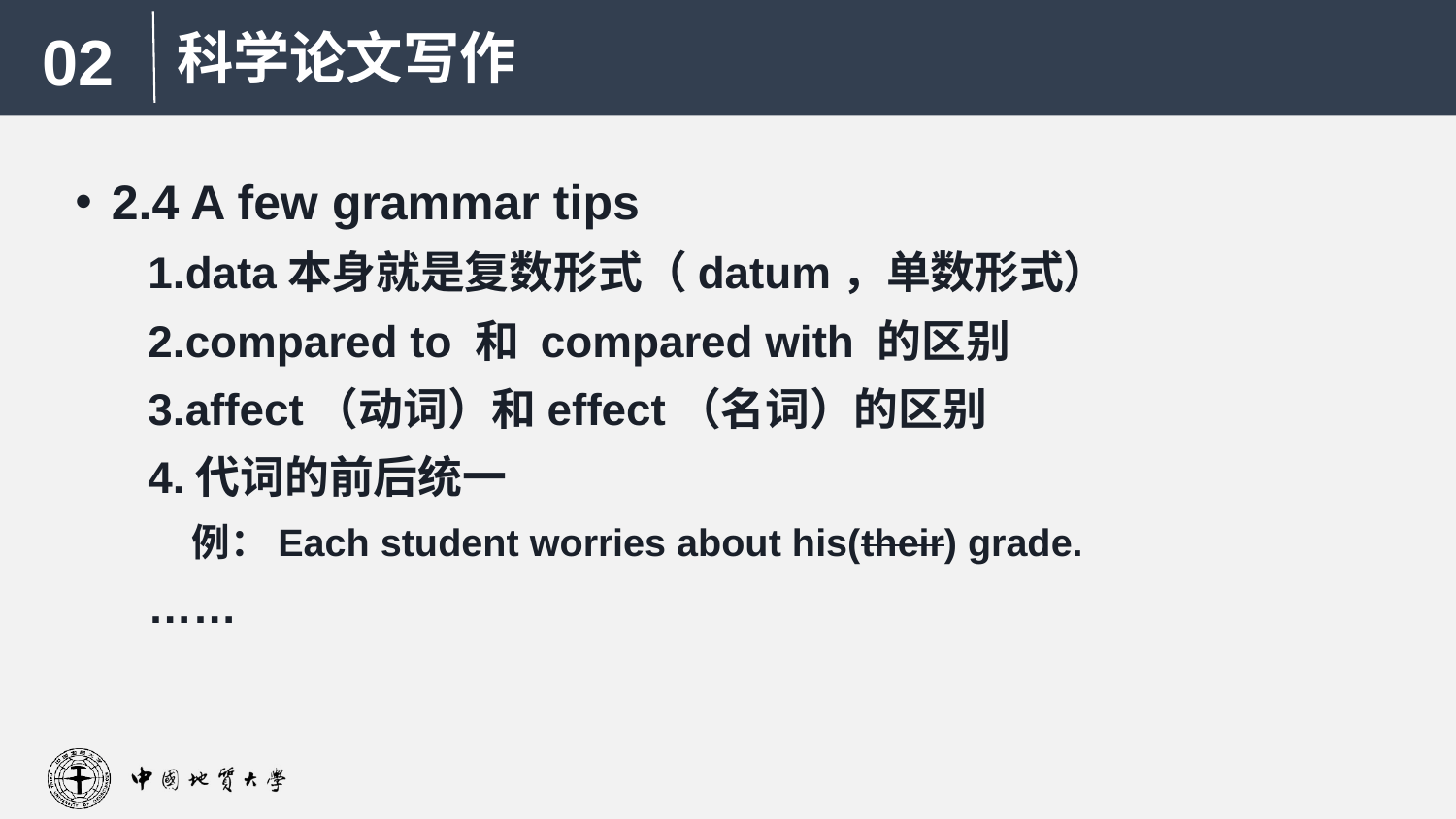

科学论文写作
02
2.4 A few grammar tips
1.data本身就是复数形式（datum，单数形式）
2.compared to 和 compared with 的区别
3.affect（动词）和effect（名词）的区别
4.代词的前后统一
    例：Each student worries about his(their) grade.
……
15